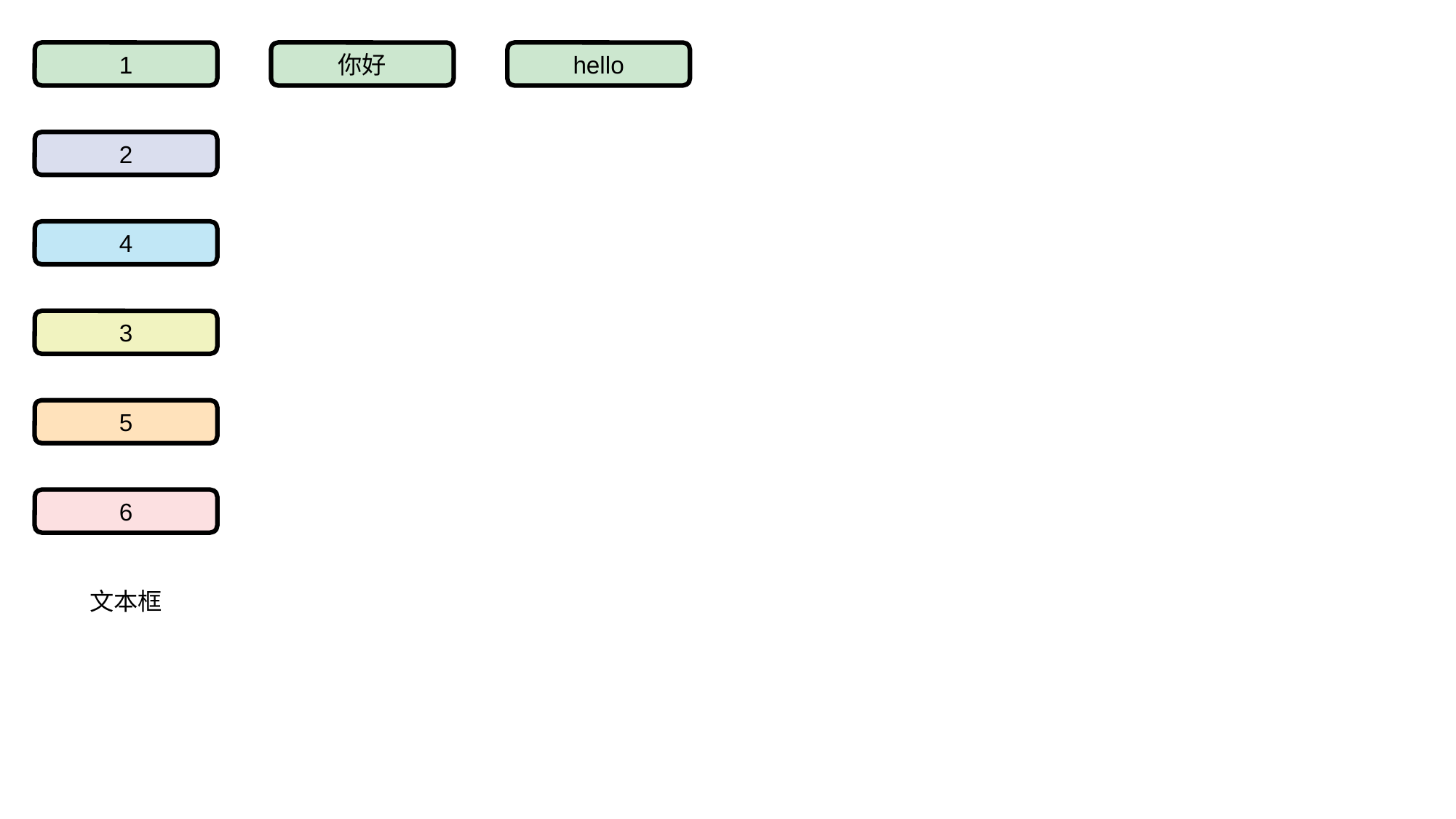

1
你好
hello
2
4
3
5
6
文本框